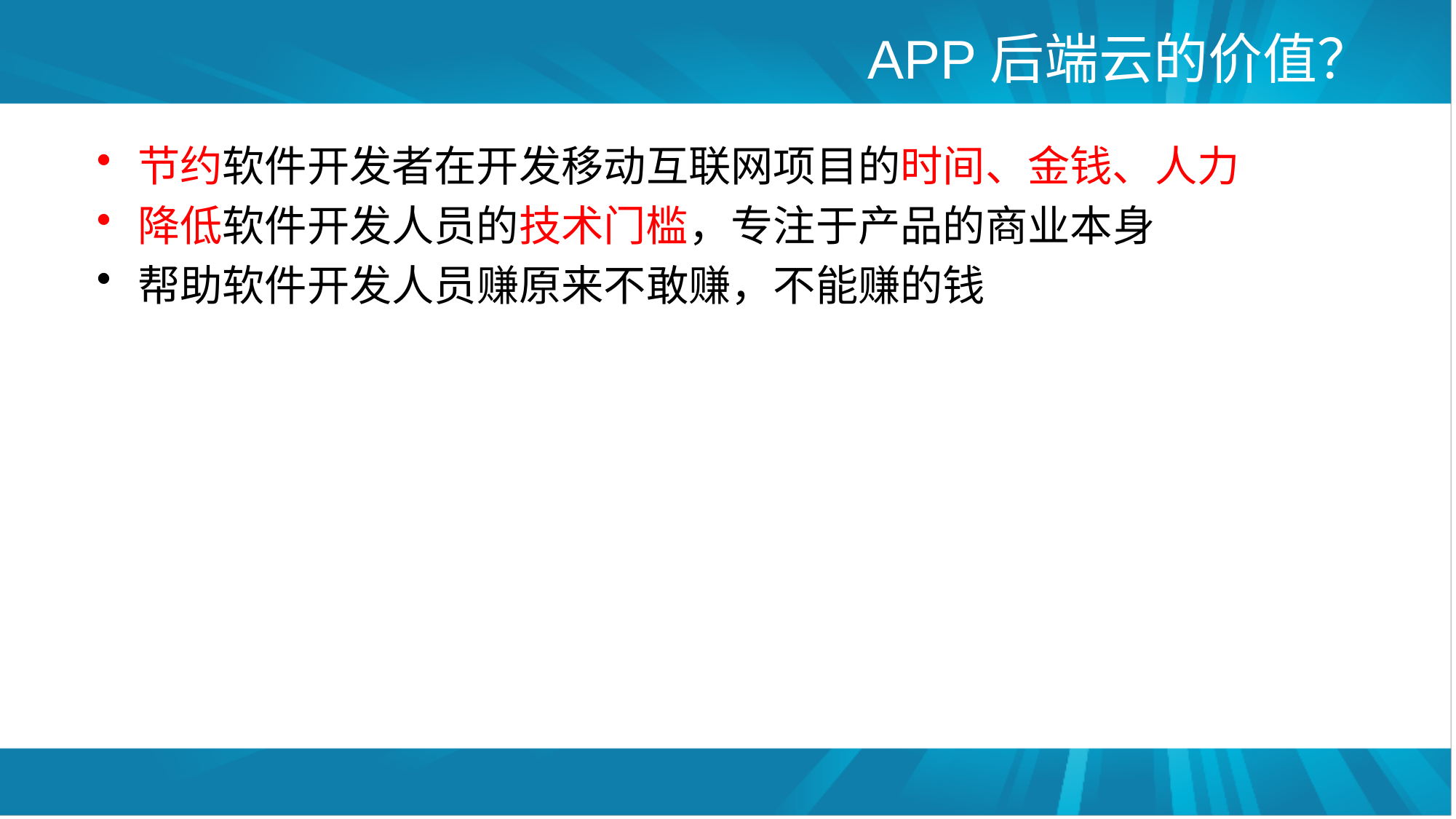

# APP后端云的价值？
节约软件开发者在开发移动互联网项目的时间、金钱、人力
降低软件开发人员的技术门槛，专注于产品的商业本身
帮助软件开发人员赚原来不敢赚，不能赚的钱